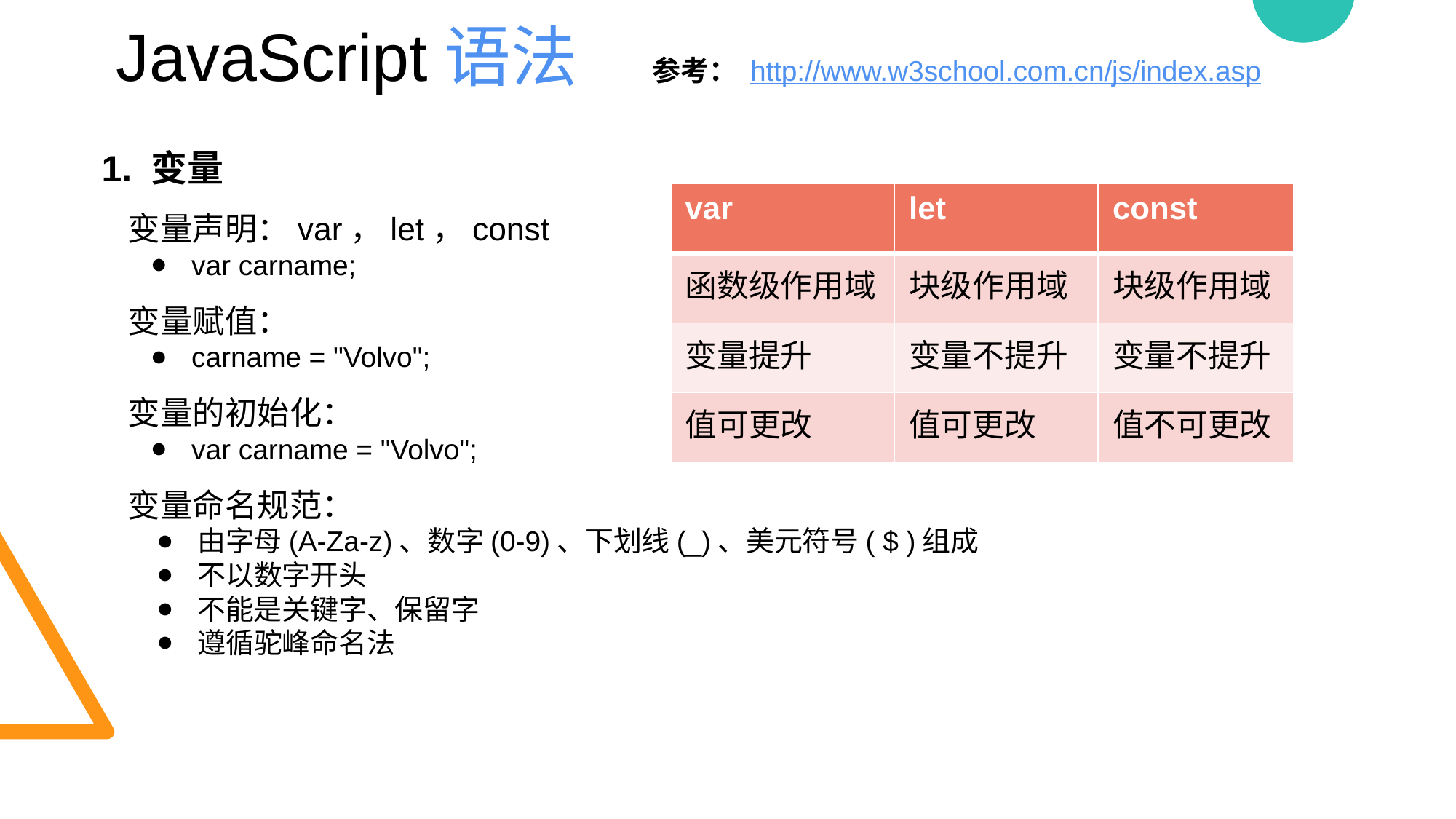

JavaScript语法     参考： http://www.w3school.com.cn/js/index.asp

1. 变量
变量声明：var，let，const
var carname;
变量赋值：
carname = "Volvo";
变量的初始化：
var carname = "Volvo";
变量命名规范：
由字母(A-Za-z)、数字(0-9)、下划线(_)、美元符号( $ )组成
不以数字开头
不能是关键字、保留字
遵循驼峰命名法

| var | let | const |
| --- | --- | --- |
| 函数级作用域 | 块级作用域 | 块级作用域 |
| 变量提升 | 变量不提升 | 变量不提升 |
| 值可更改 | 值可更改 | 值不可更改 |